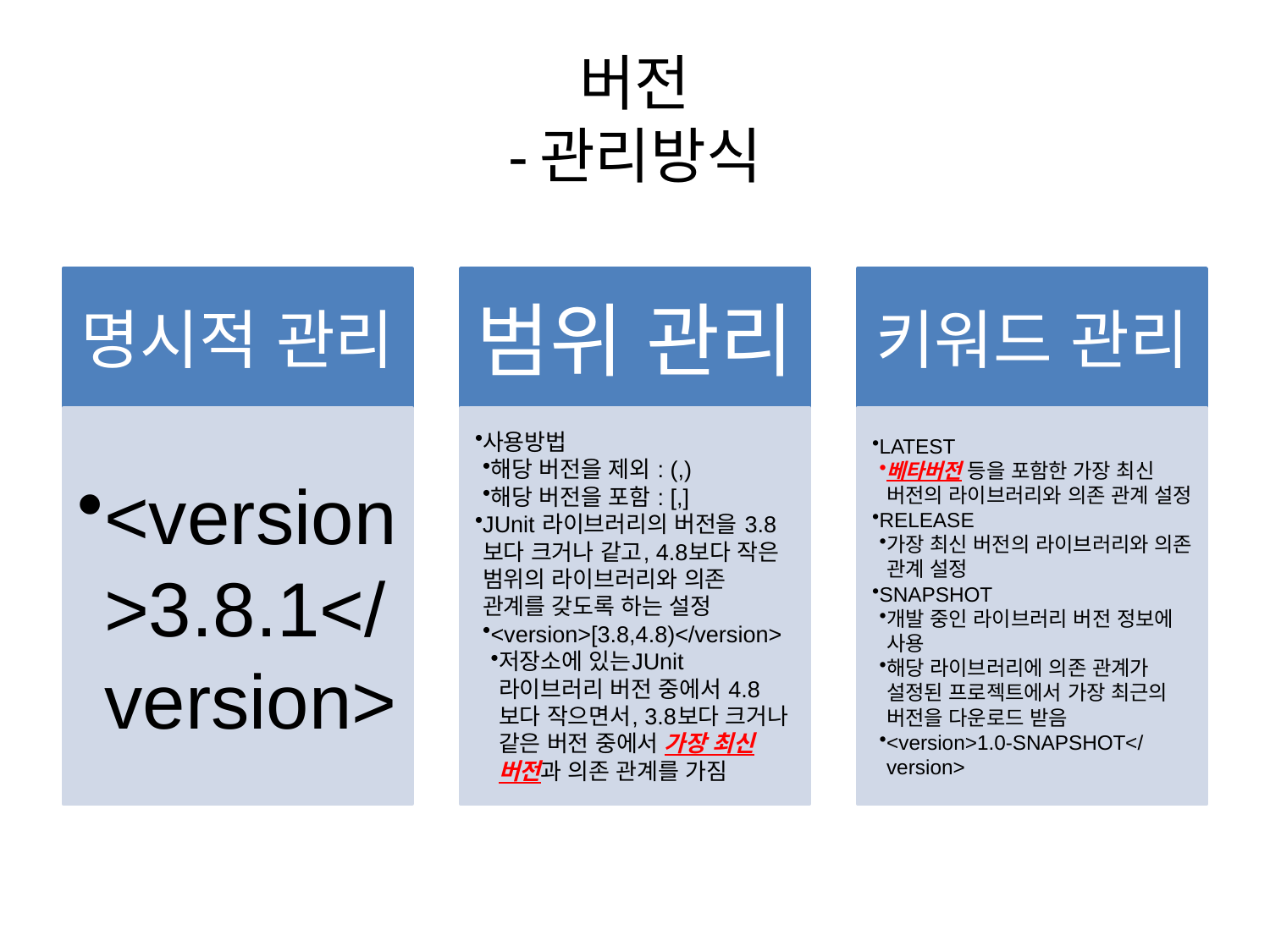

# 버전 -관리방식
명시적 관리
<version>3.8.1</version>
범위 관리
사용방법
해당 버전을 포함 : [,]
키워드 관리
LATEST
SNAPSHOT
JUnit 라이브러리의 버전을 3.8보다 크거나 같고, 4.8보다 작은 범위의 라이브러리와 의존 관계를 갖도록 하는 설정
<version>[3.8,4.8)</version>
저장소에 있는JUnit 라이브러리 버전 중에서 4.8보다 작으면서, 3.8보다 크거나 같은 버전 중에서 가장 최신 버전과 의존 관계를 가짐
RELEASE
<version>1.0-SNAPSHOT</version>
해당 버전을 제외 : (,)
베타버전 등을 포함한 가장 최신 버전의 라이브러리와 의존 관계 설정
가장 최신 버전의 라이브러리와 의존 관계 설정
개발 중인 라이브러리 버전 정보에 사용
해당 라이브러리에 의존 관계가 설정된 프로젝트에서 가장 최근의 버전을 다운로드 받음